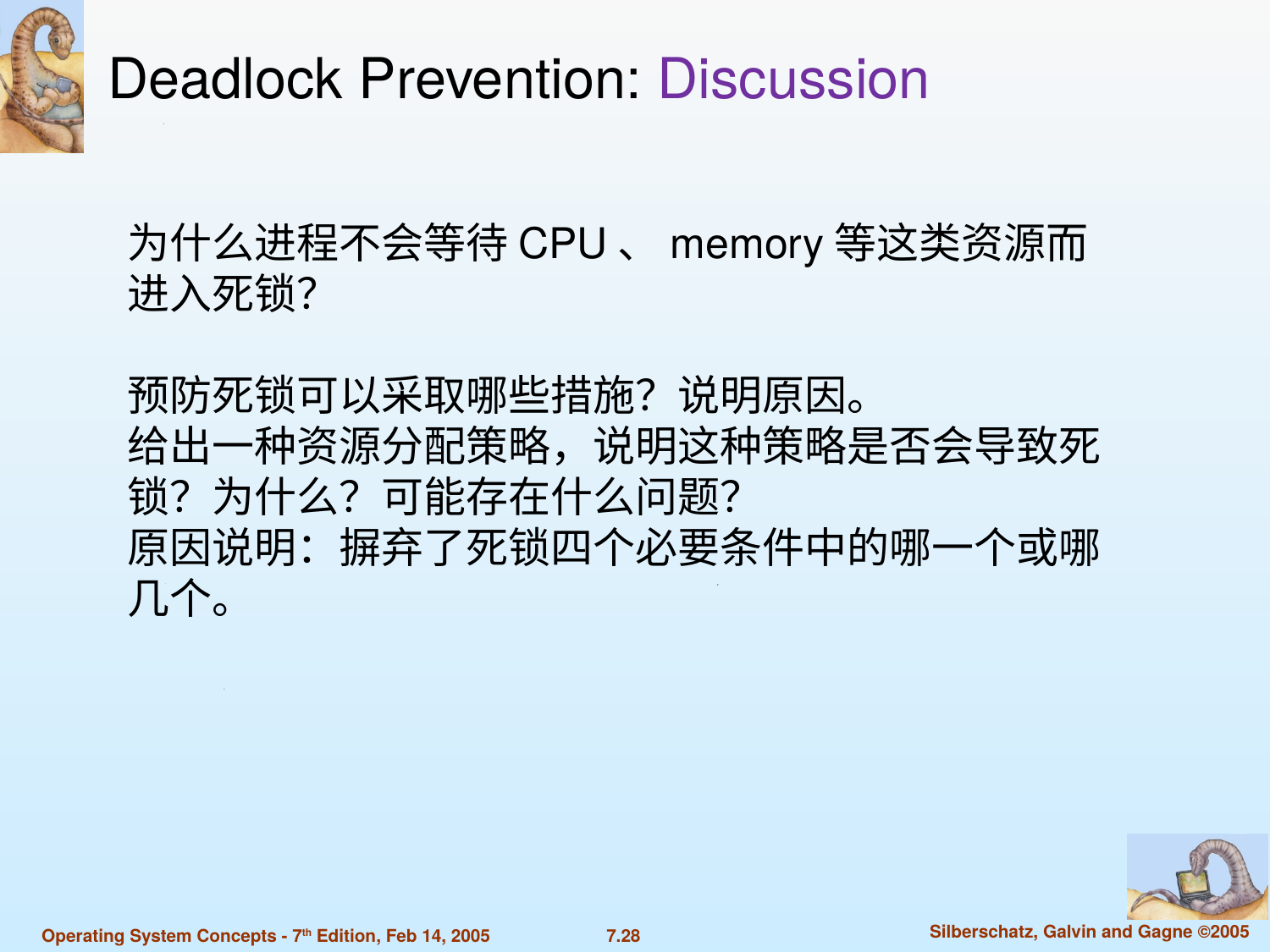

Deadlock Prevention: Discussion
为什么进程不会等待CPU、memory等这类资源而进入死锁？

预防死锁可以采取哪些措施？说明原因。
给出一种资源分配策略，说明这种策略是否会导致死锁？为什么？可能存在什么问题？
原因说明：摒弃了死锁四个必要条件中的哪一个或哪几个。